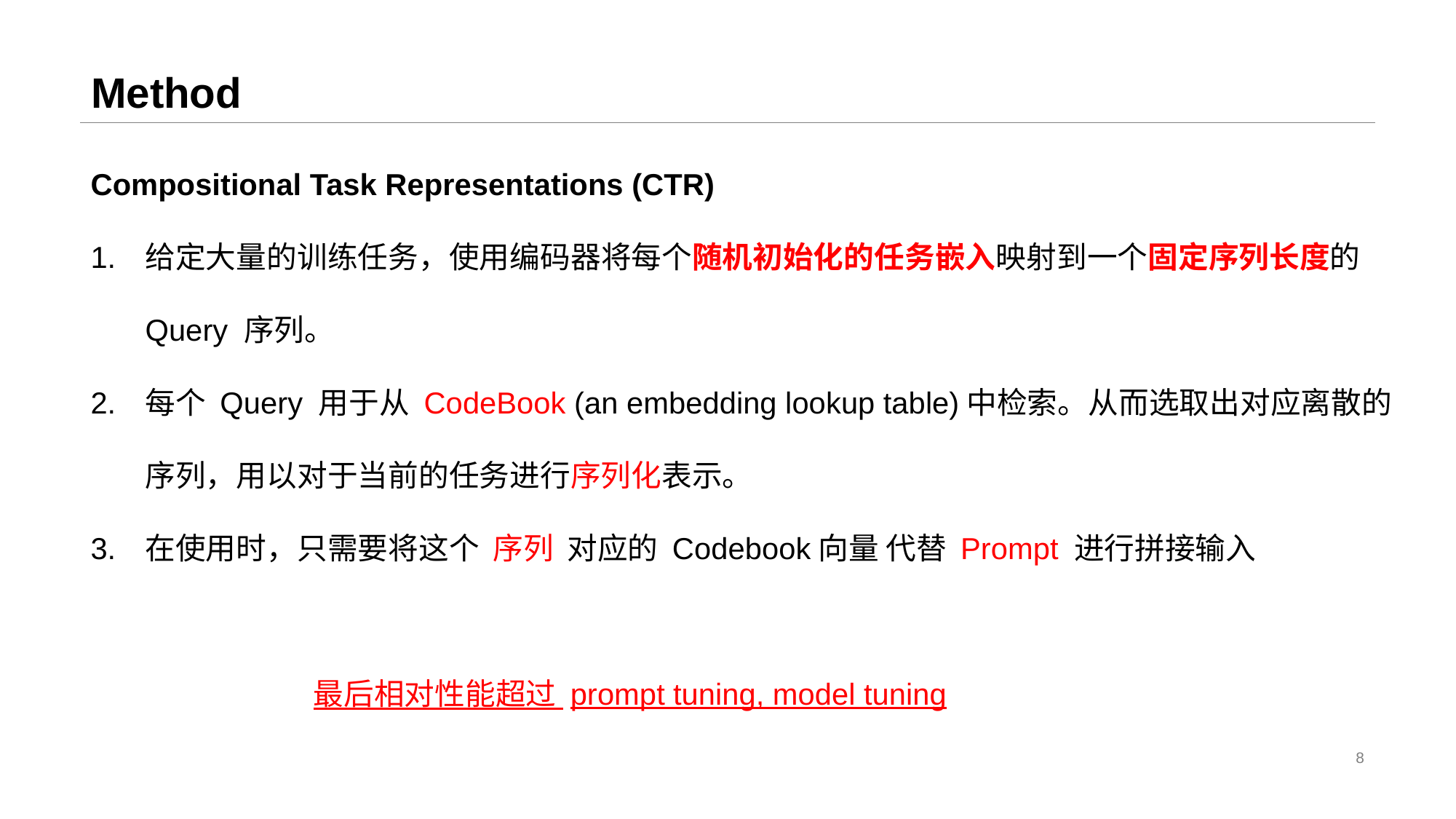

# Method
Compositional Task Representations (CTR)
给定大量的训练任务，使用编码器将每个随机初始化的任务嵌入映射到一个固定序列长度的Query 序列。
每个 Query 用于从 CodeBook (an embedding lookup table)中检索。从而选取出对应离散的序列，用以对于当前的任务进行序列化表示。
在使用时，只需要将这个  序列  对应的 Codebook向量 代替 Prompt 进行拼接输入

                                最后相对性能超过 prompt tuning, model tuning
8